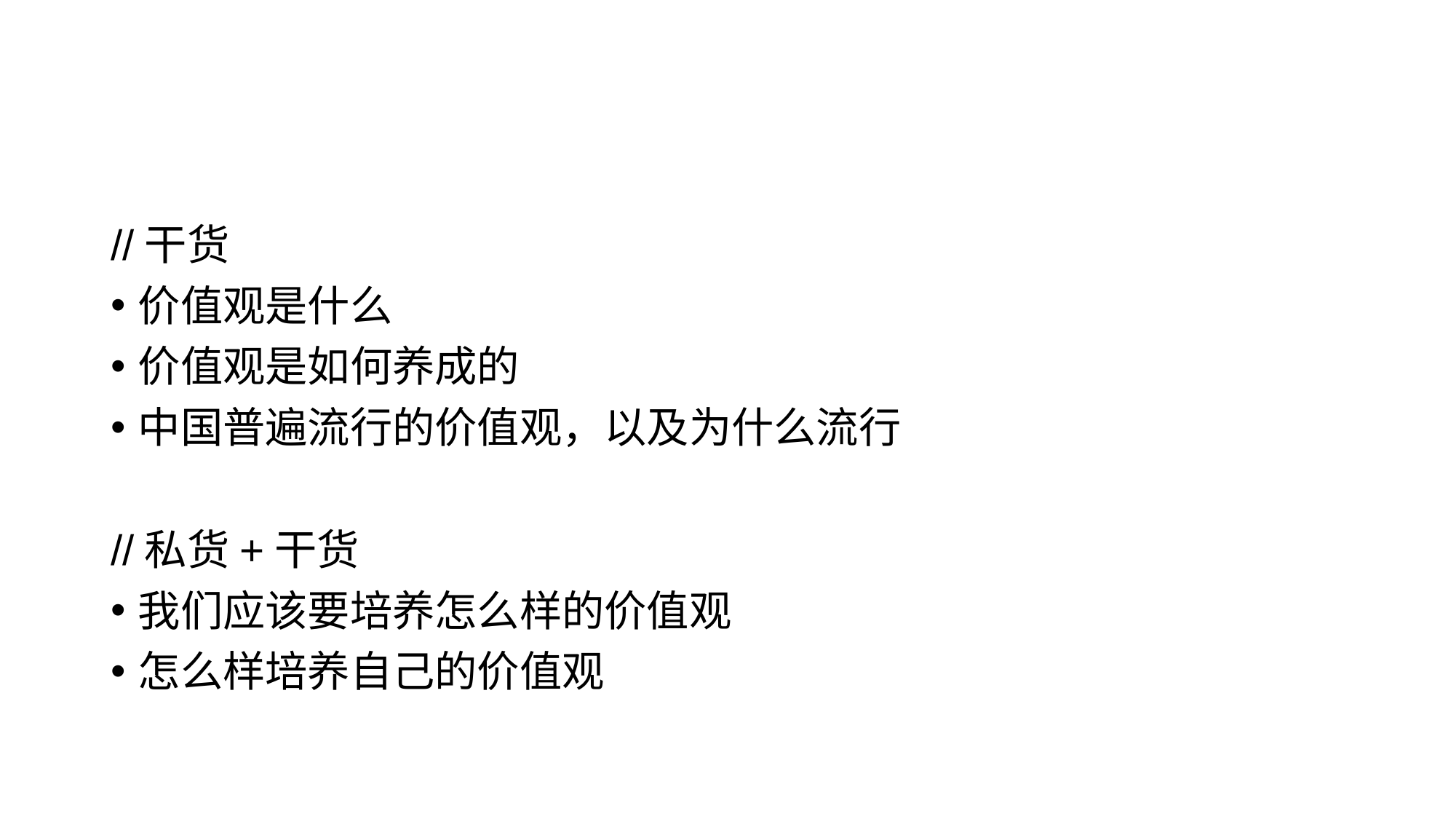

#
//干货
价值观是什么
价值观是如何养成的
中国普遍流行的价值观，以及为什么流行

//私货+干货
我们应该要培养怎么样的价值观
怎么样培养自己的价值观